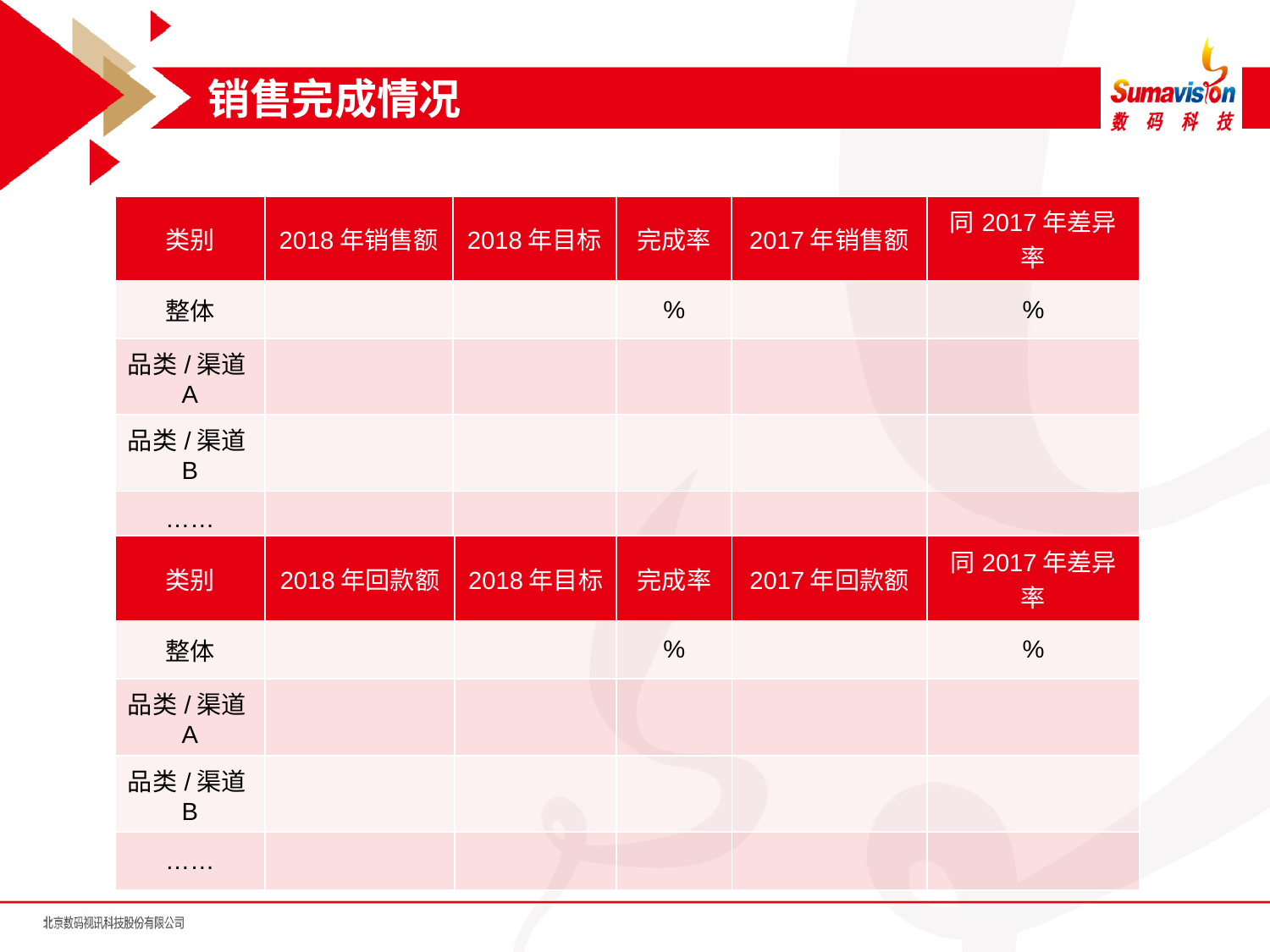

销售完成情况
| 类别 | 2018年销售额 | 2018年目标 | 完成率 | 2017年销售额 | 同2017年差异率 |
| --- | --- | --- | --- | --- | --- |
| 整体 |  |  | % |  | % |
| 品类/渠道A |  |  |  |  |  |
| 品类/渠道B |  |  |  |  |  |
| …… |  |  |  |  |  |
| 类别 | 2018年回款额 | 2018年目标 | 完成率 | 2017年回款额 | 同2017年差异率 |
| --- | --- | --- | --- | --- | --- |
| 整体 |  |  | % |  | % |
| 品类/渠道A |  |  |  |  |  |
| 品类/渠道B |  |  |  |  |  |
| …… |  |  |  |  |  |